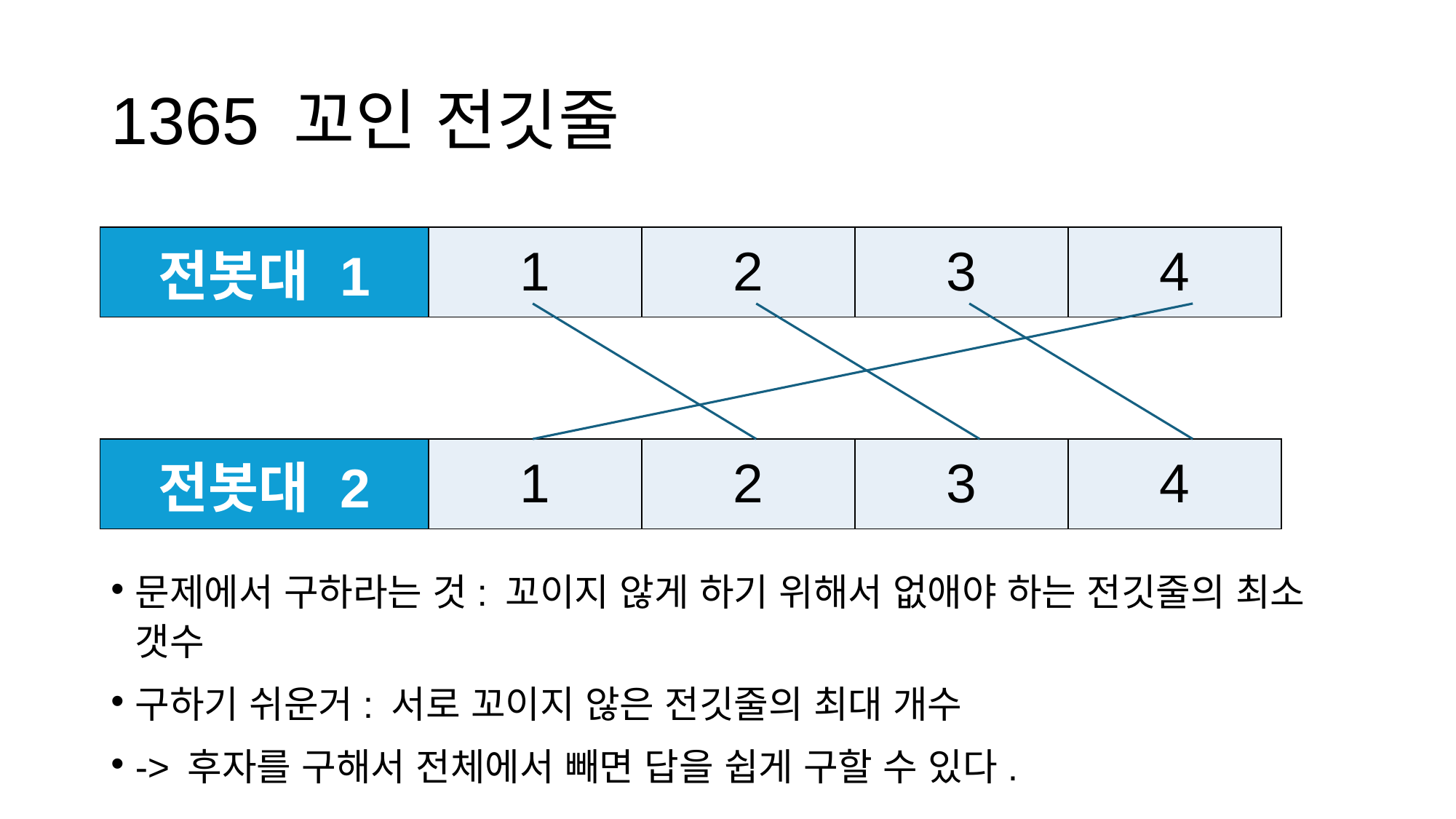

# 1365 꼬인 전깃줄
| 전봇대 1 | 1 | 2 | 3 | 4 |
| --- | --- | --- | --- | --- |
| 전봇대 2 | 1 | 2 | 3 | 4 |
| --- | --- | --- | --- | --- |
문제에서 구하라는 것: 꼬이지 않게 하기 위해서 없애야 하는 전깃줄의 최소 갯수
구하기 쉬운거: 서로 꼬이지 않은 전깃줄의 최대 개수
-> 후자를 구해서 전체에서 빼면 답을 쉽게 구할 수 있다.